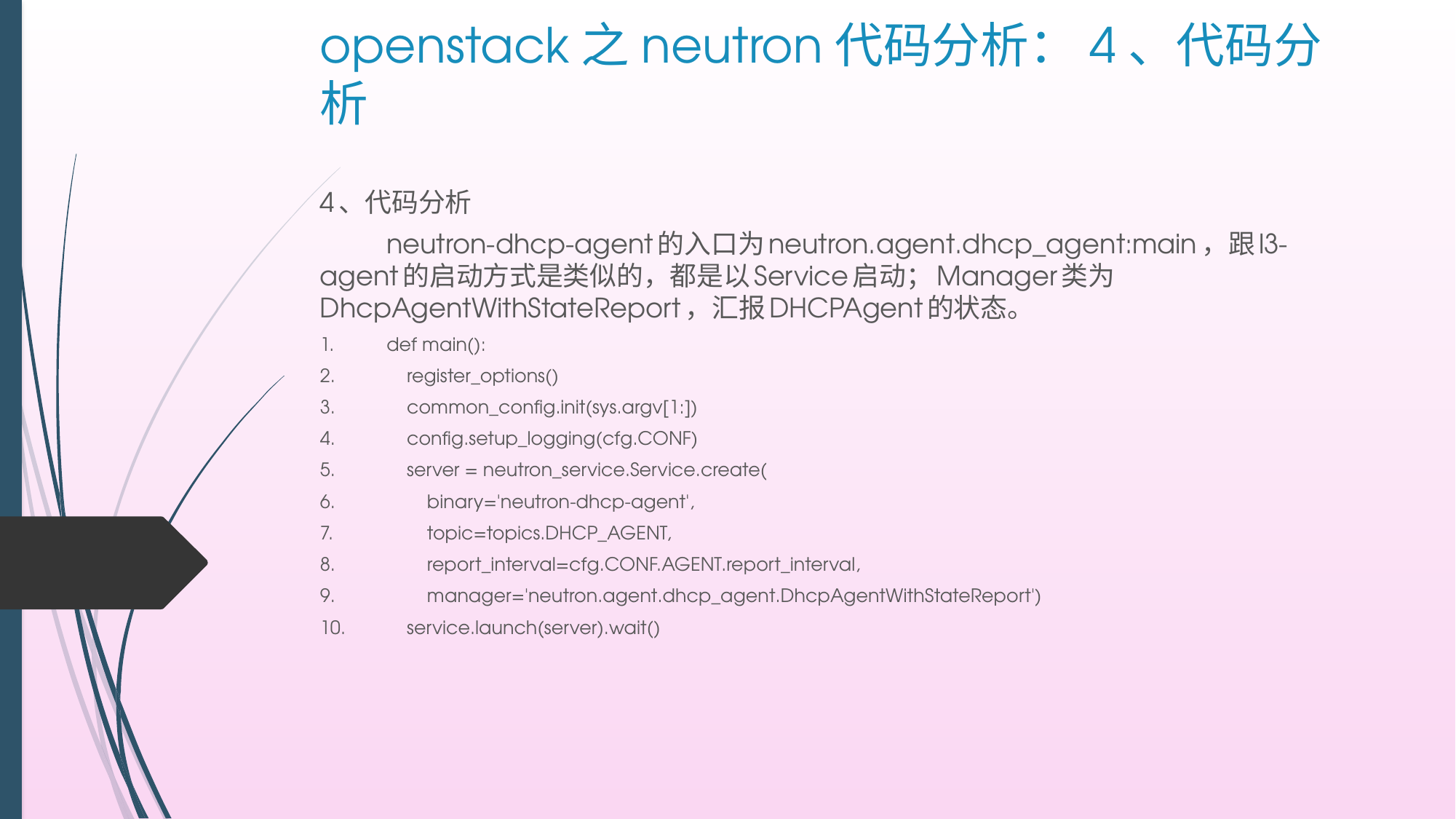

# openstack之neutron代码分析：4、代码分析
4、代码分析
	neutron-dhcp-agent的入口为neutron.agent.dhcp_agent:main，跟l3-agent的启动方式是类似的，都是以Service启动；Manager类为DhcpAgentWithStateReport，汇报DHCPAgent的状态。
1.	def main():
2.	    register_options()
3.	    common_config.init(sys.argv[1:])
4.	    config.setup_logging(cfg.CONF)
5.	    server = neutron_service.Service.create(
6.	        binary='neutron-dhcp-agent',
7.	        topic=topics.DHCP_AGENT,
8.	        report_interval=cfg.CONF.AGENT.report_interval,
9.	        manager='neutron.agent.dhcp_agent.DhcpAgentWithStateReport')
10.	    service.launch(server).wait()